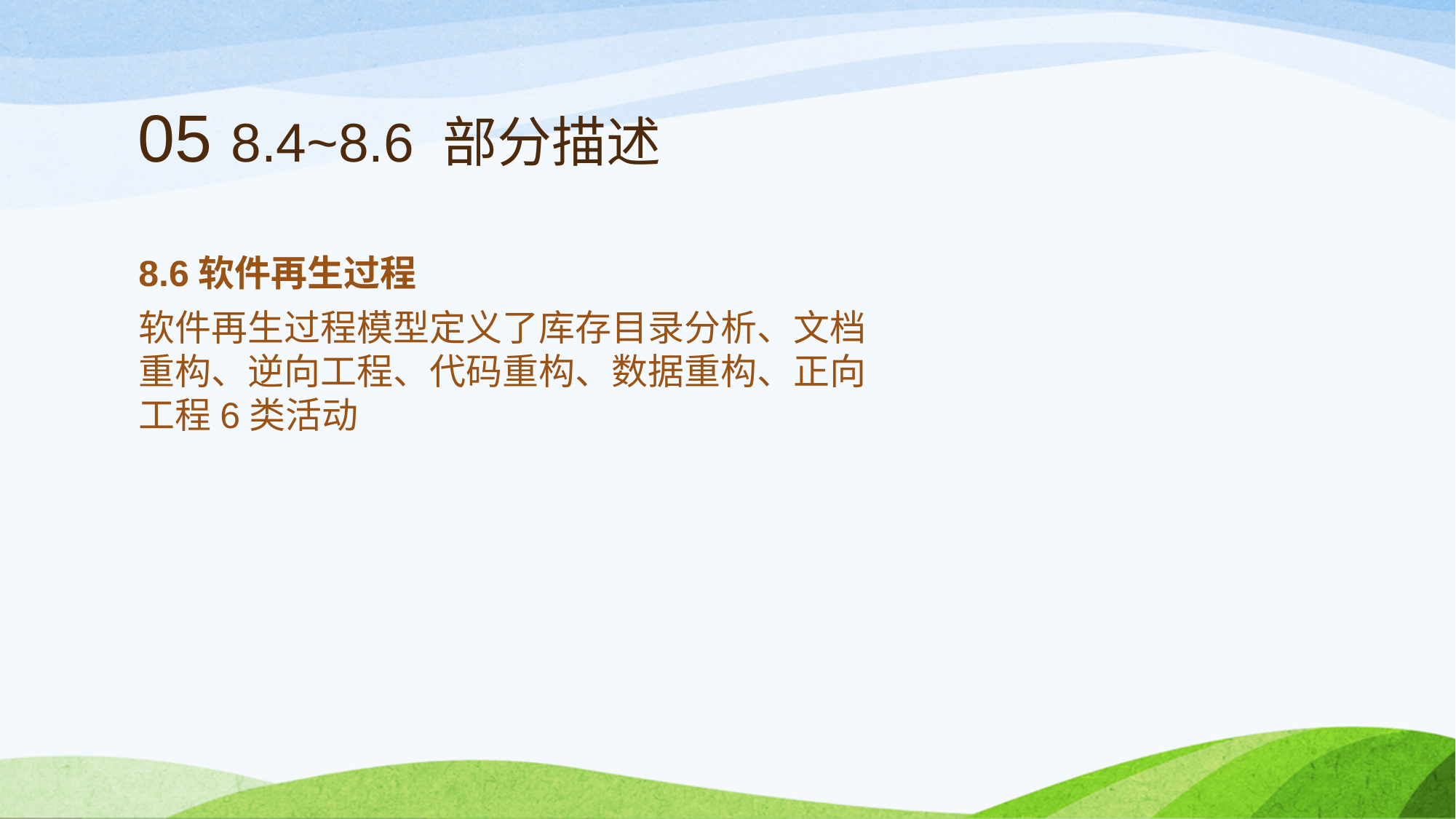

# 05 8.4~8.6 部分描述
8.6软件再生过程
软件再生过程模型定义了库存目录分析、文档重构、逆向工程、代码重构、数据重构、正向工程6类活动